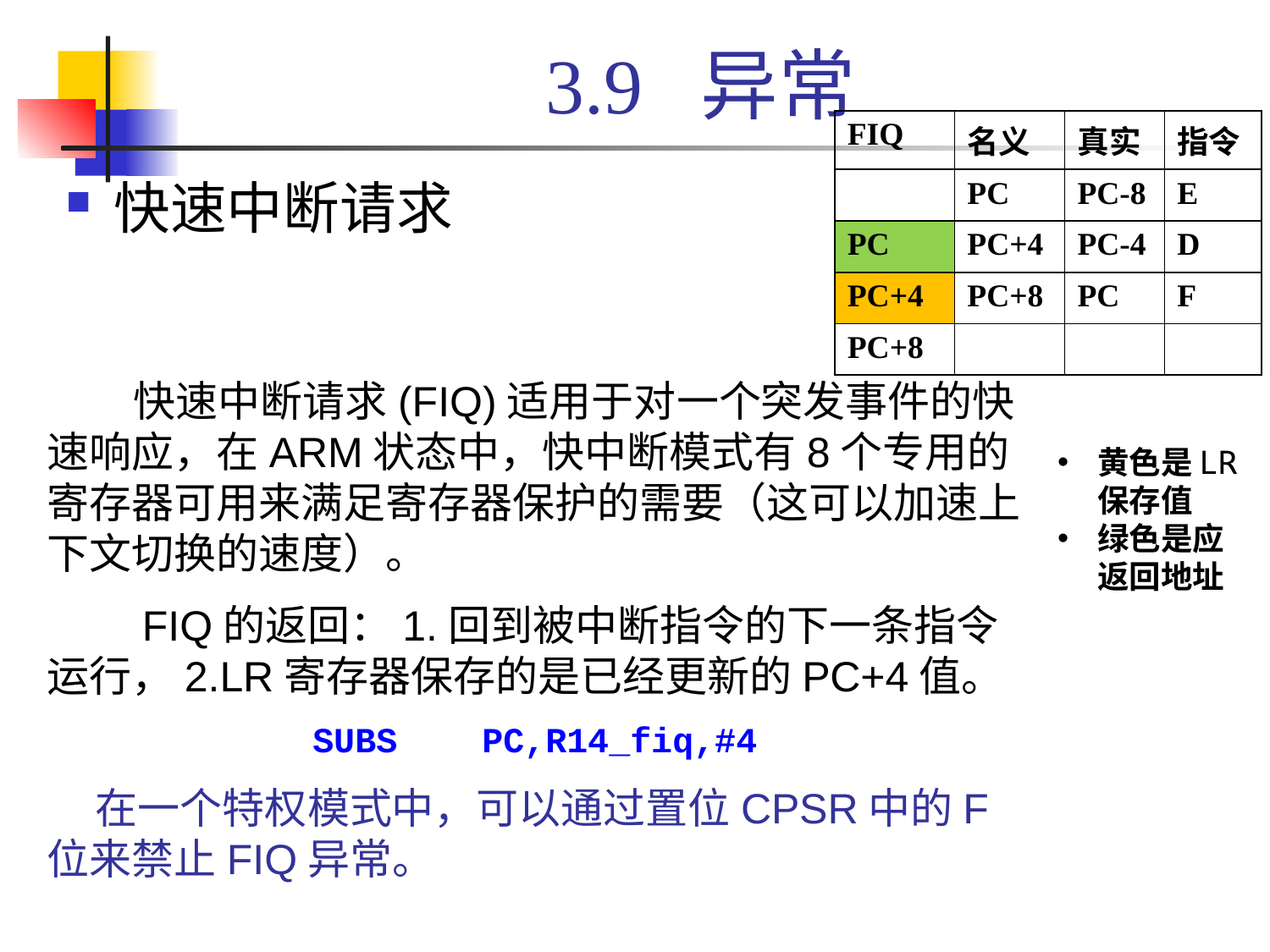

# 3.9  异常
| FIQ | 名义 | 真实 | 指令 |
| --- | --- | --- | --- |
|  | PC | PC-8 | E |
| PC | PC+4 | PC-4 | D |
| PC+4 | PC+8 | PC | F |
| PC+8 |  |  |  |
快速中断请求
        快速中断请求(FIQ)适用于对一个突发事件的快速响应，在ARM状态中，快中断模式有8个专用的寄存器可用来满足寄存器保护的需要（这可以加速上下文切换的速度）。
        FIQ的返回：1.回到被中断指令的下一条指令运行，2.LR寄存器保存的是已经更新的PC+4值。
SUBS    PC,R14_fiq,#4
    在一个特权模式中，可以通过置位CPSR中的F位来禁止FIQ异常。
黄色是LR保存值
绿色是应返回地址